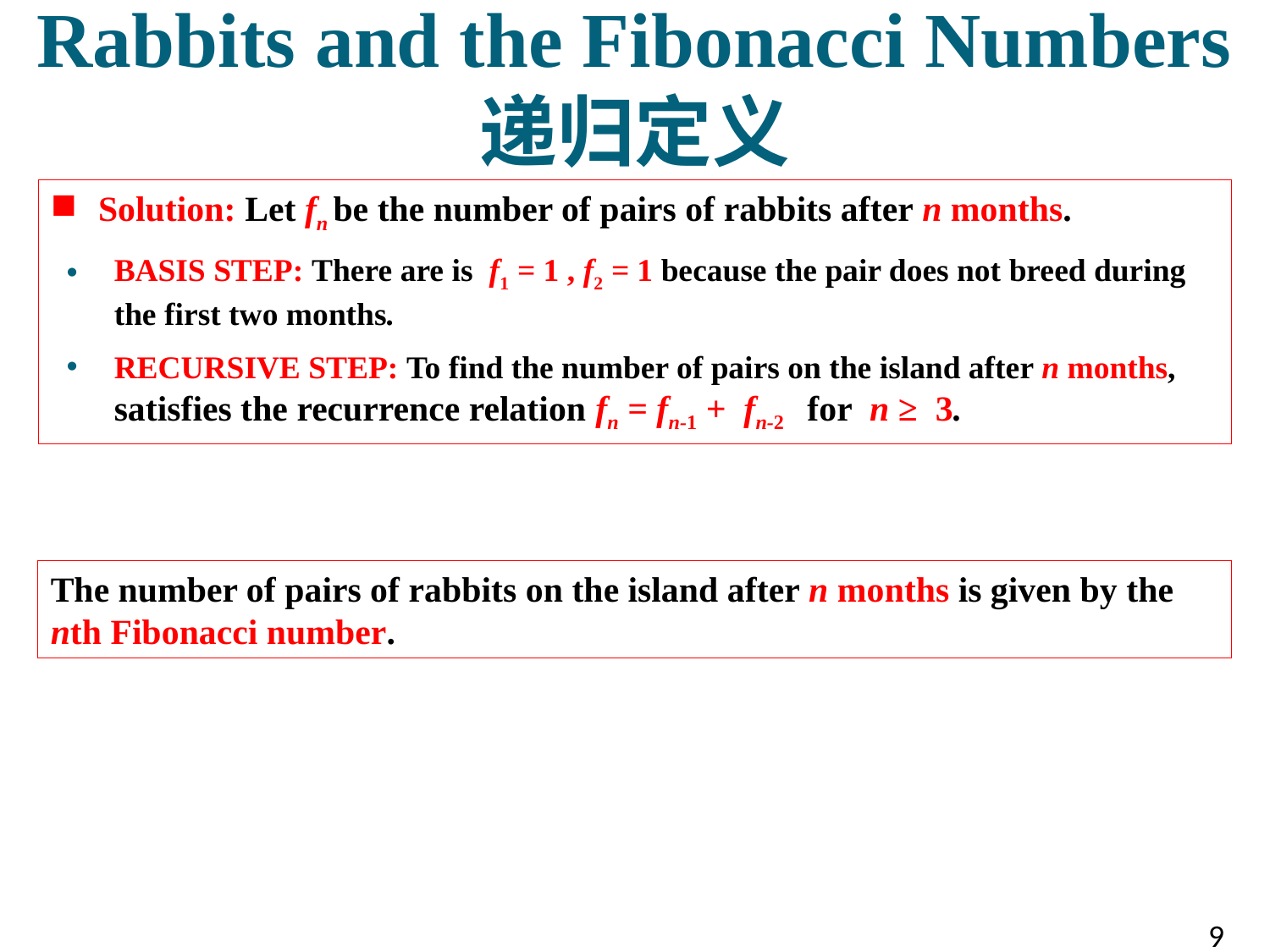

# Rabbits and the Fibonacci Numbers 递归定义
Solution: Let fn be the number of pairs of rabbits after n months.
BASIS STEP: There are is  f1 = 1 , f2 = 1 because the pair does not breed during the first two months.
RECURSIVE STEP: To find the number of pairs on the island after n months, satisfies the recurrence relation fn = fn-1 +  fn-2   for  n ≥  3.
The number of pairs of rabbits on the island after n months is given by the nth Fibonacci number.